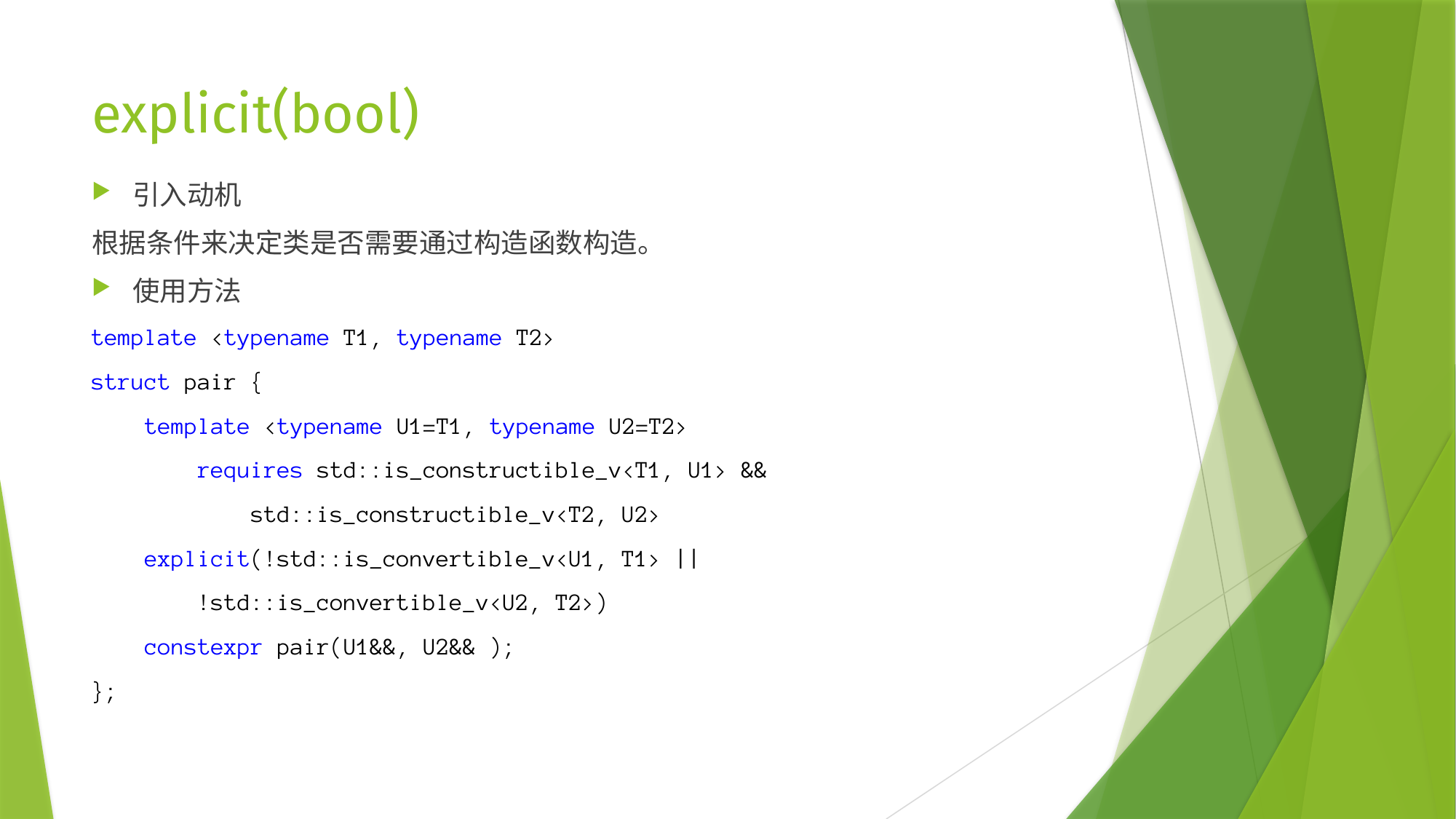

# explicit(bool)
引入动机
根据条件来决定类是否需要通过构造函数构造。
使用方法
template <typename T1, typename T2>
struct pair {
    template <typename U1=T1, typename U2=T2>
        requires std::is_constructible_v<T1, U1> &&
            std::is_constructible_v<T2, U2>
    explicit(!std::is_convertible_v<U1, T1> ||
        !std::is_convertible_v<U2, T2>)
    constexpr pair(U1&&, U2&& );
};